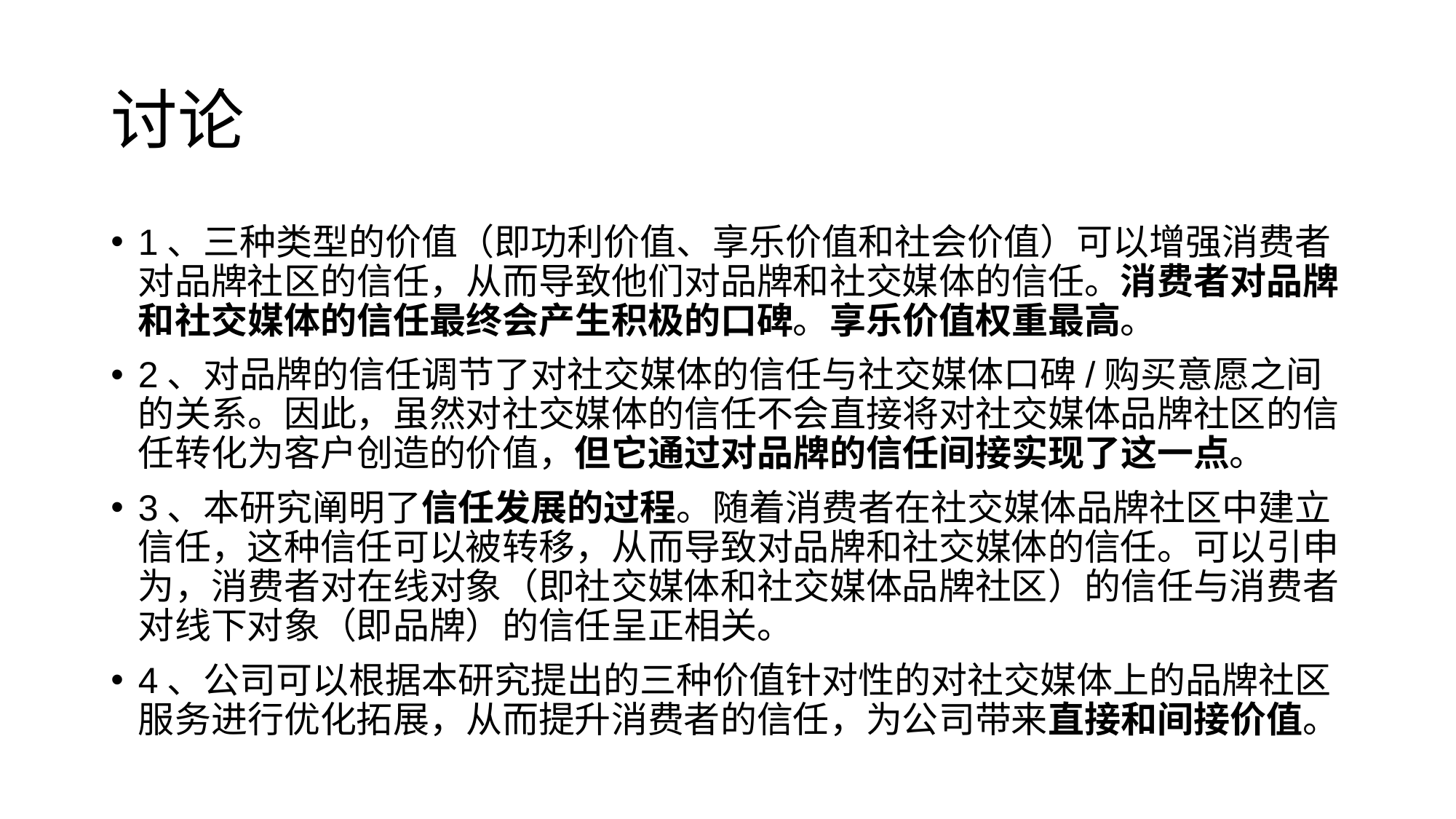

# 讨论
1、三种类型的价值（即功利价值、享乐价值和社会价值）可以增强消费者对品牌社区的信任，从而导致他们对品牌和社交媒体的信任。消费者对品牌和社交媒体的信任最终会产生积极的口碑。享乐价值权重最高。
2、对品牌的信任调节了对社交媒体的信任与社交媒体口碑/购买意愿之间的关系。因此，虽然对社交媒体的信任不会直接将对社交媒体品牌社区的信任转化为客户创造的价值，但它通过对品牌的信任间接实现了这一点。
3、本研究阐明了信任发展的过程。随着消费者在社交媒体品牌社区中建立信任，这种信任可以被转移，从而导致对品牌和社交媒体的信任。可以引申为，消费者对在线对象（即社交媒体和社交媒体品牌社区）的信任与消费者对线下对象（即品牌）的信任呈正相关。
4、公司可以根据本研究提出的三种价值针对性的对社交媒体上的品牌社区服务进行优化拓展，从而提升消费者的信任，为公司带来直接和间接价值。